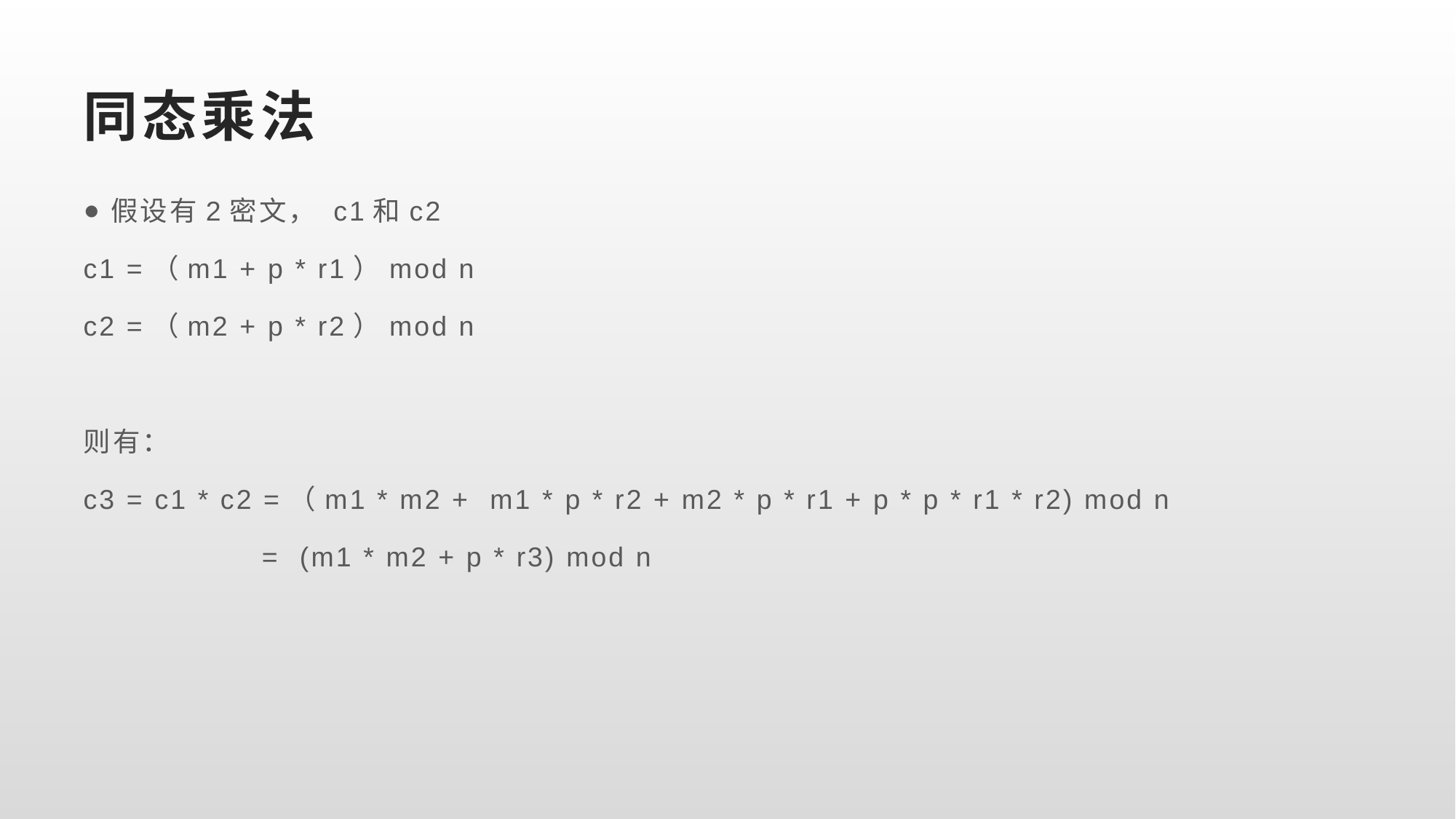

# 同态乘法
假设有2密文， c1和c2
c1 =（m1 + p * r1）mod n
c2 =（m2 + p * r2）mod n

则有：
c3 = c1 * c2 =（m1 * m2 +  m1 * p * r2 + m2 * p * r1 + p * p * r1 * r2) mod n
                  =  (m1 * m2 + p * r3) mod n